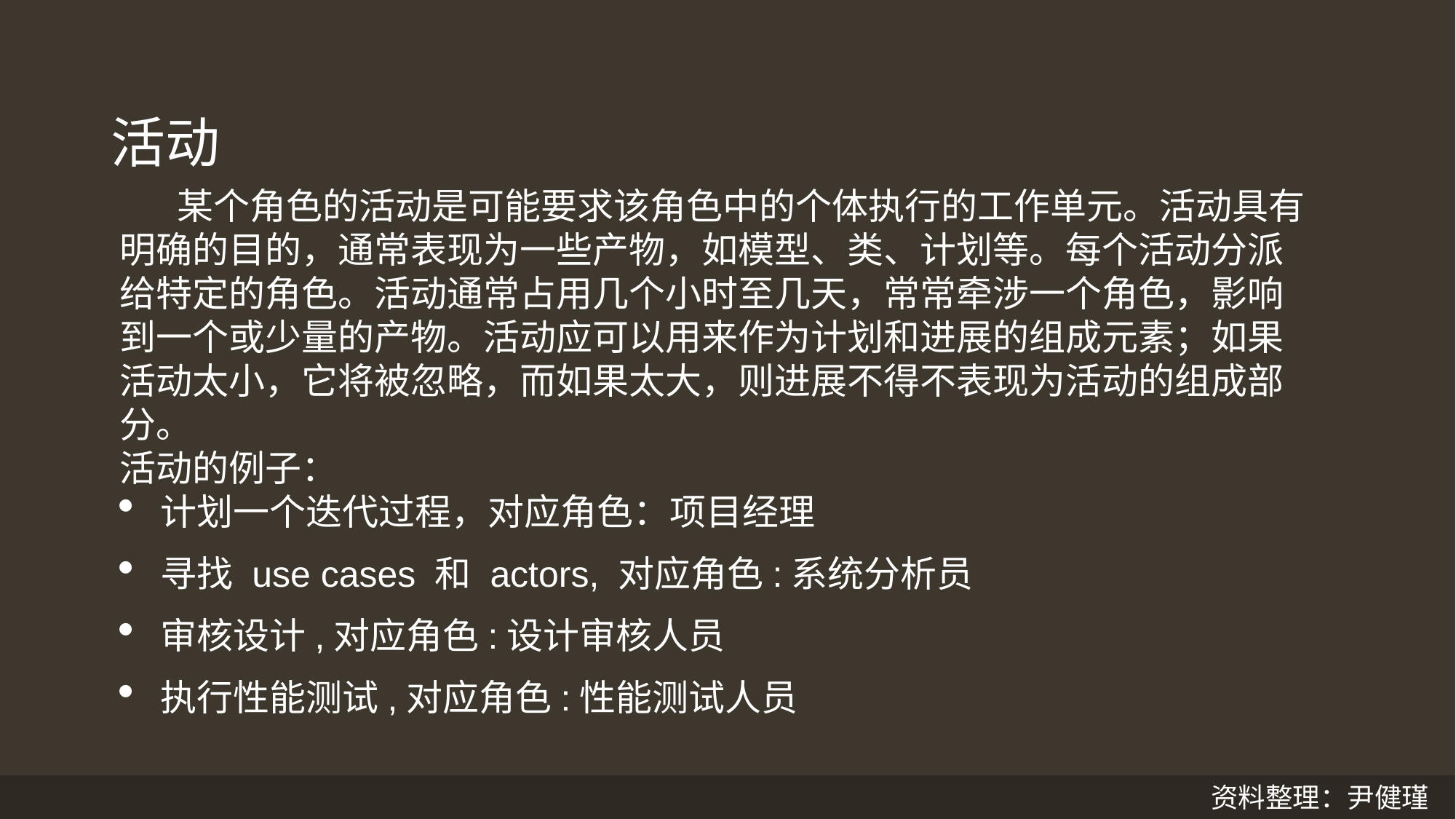

# 活动
      某个角色的活动是可能要求该角色中的个体执行的工作单元。活动具有明确的目的，通常表现为一些产物，如模型、类、计划等。每个活动分派给特定的角色。活动通常占用几个小时至几天，常常牵涉一个角色，影响到一个或少量的产物。活动应可以用来作为计划和进展的组成元素；如果活动太小，它将被忽略，而如果太大，则进展不得不表现为活动的组成部分。
活动的例子：
计划一个迭代过程，对应角色：项目经理
寻找 use cases 和 actors, 对应角色:系统分析员
审核设计,对应角色:设计审核人员
执行性能测试,对应角色:性能测试人员
资料整理：尹健瑾